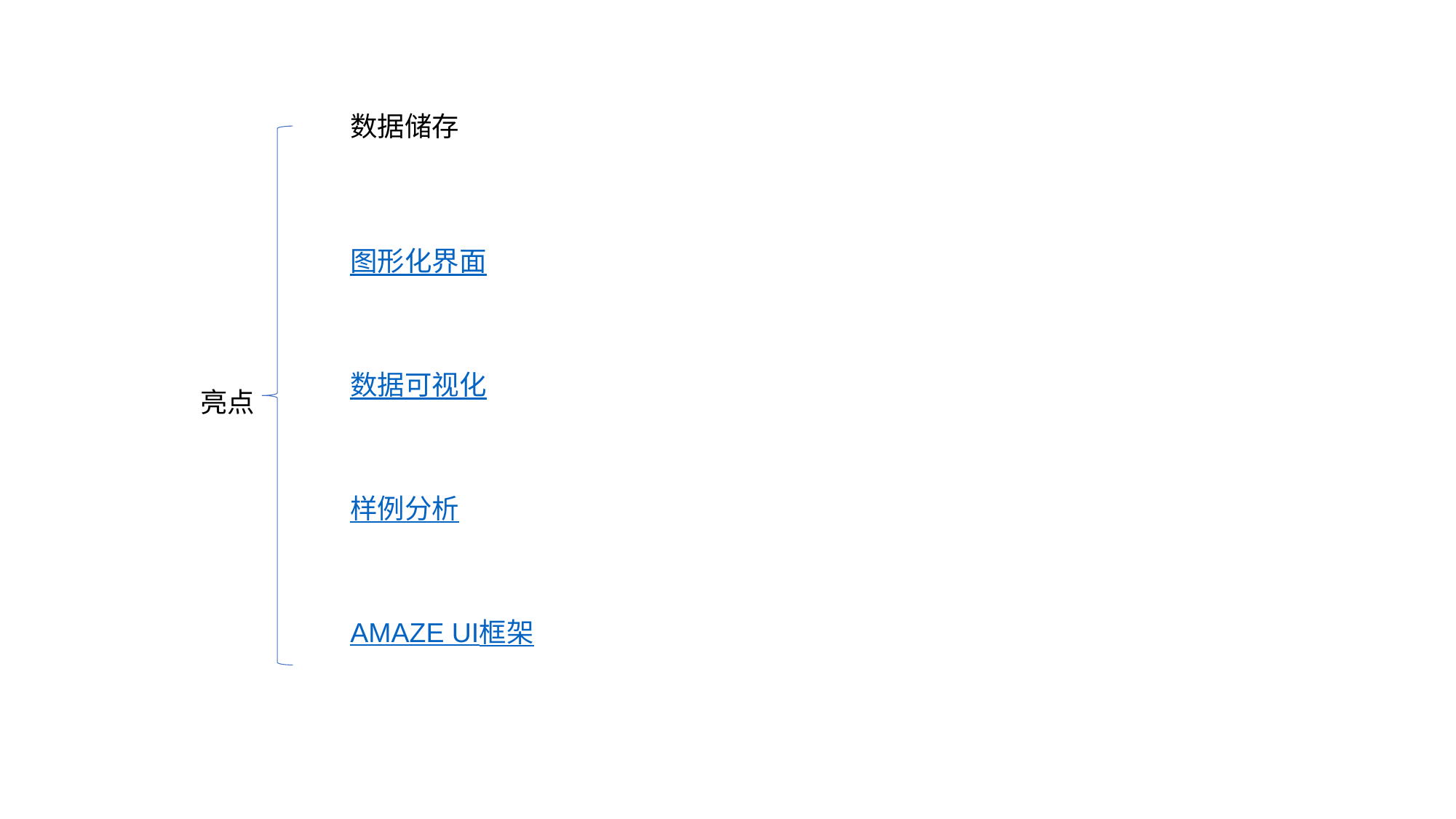

数据储存

图形化界面
数据可视化
亮点
AMAZE UI框架
样例分析